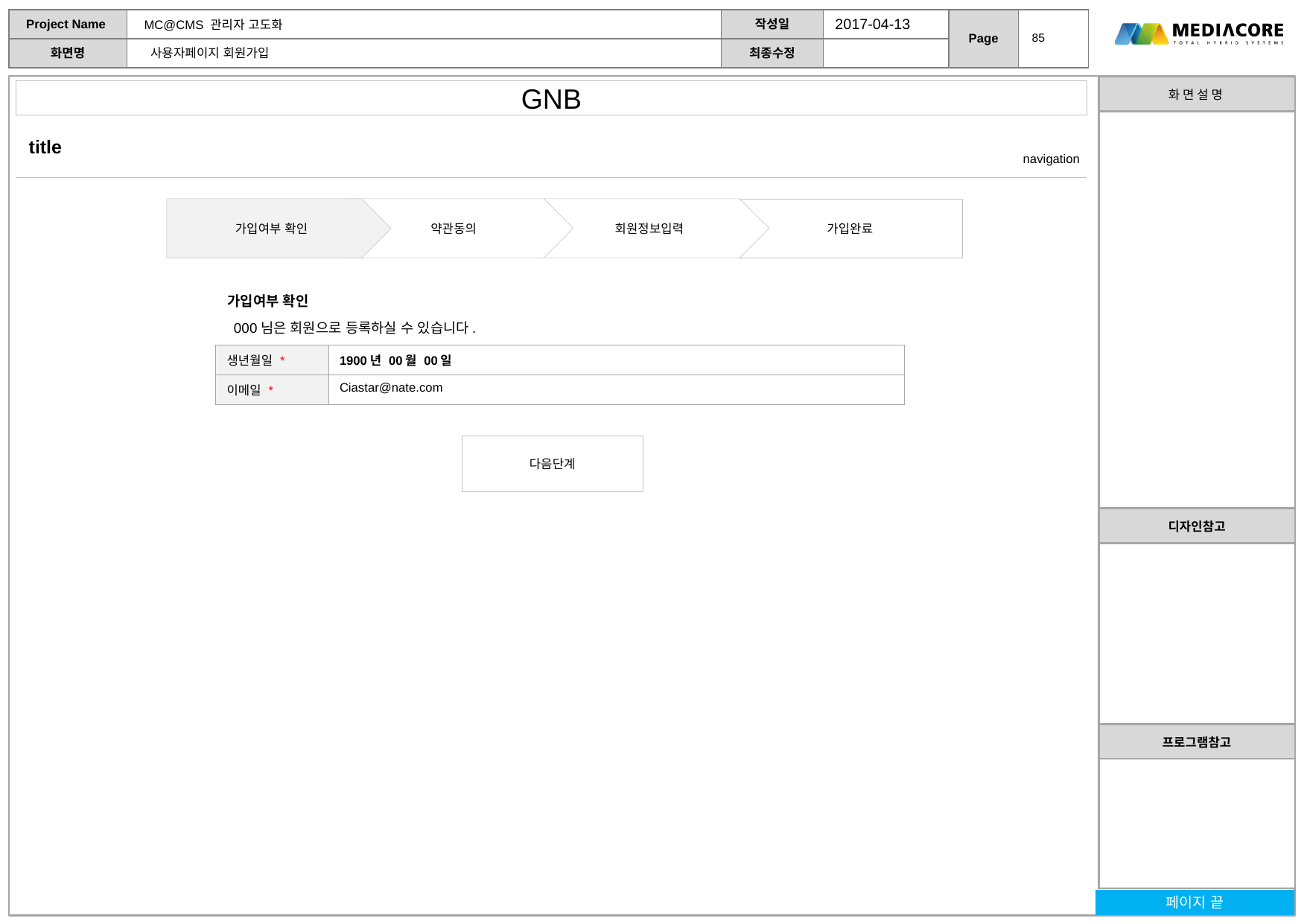

2017-04-13
85
사용자페이지 회원가입
| 화 면 설 명 |
| --- |
|  |
| 디자인참고 |
|  |
| 프로그램참고 |
|  |
가입여부 확인
약관동의
회원정보입력
가입완료
가입여부 확인
000님은 회원으로 등록하실 수 있습니다.
| 생년월일 \* | 1900년 00월 00일 |
| --- | --- |
| 이메일 \* | Ciastar@nate.com |
다음단계